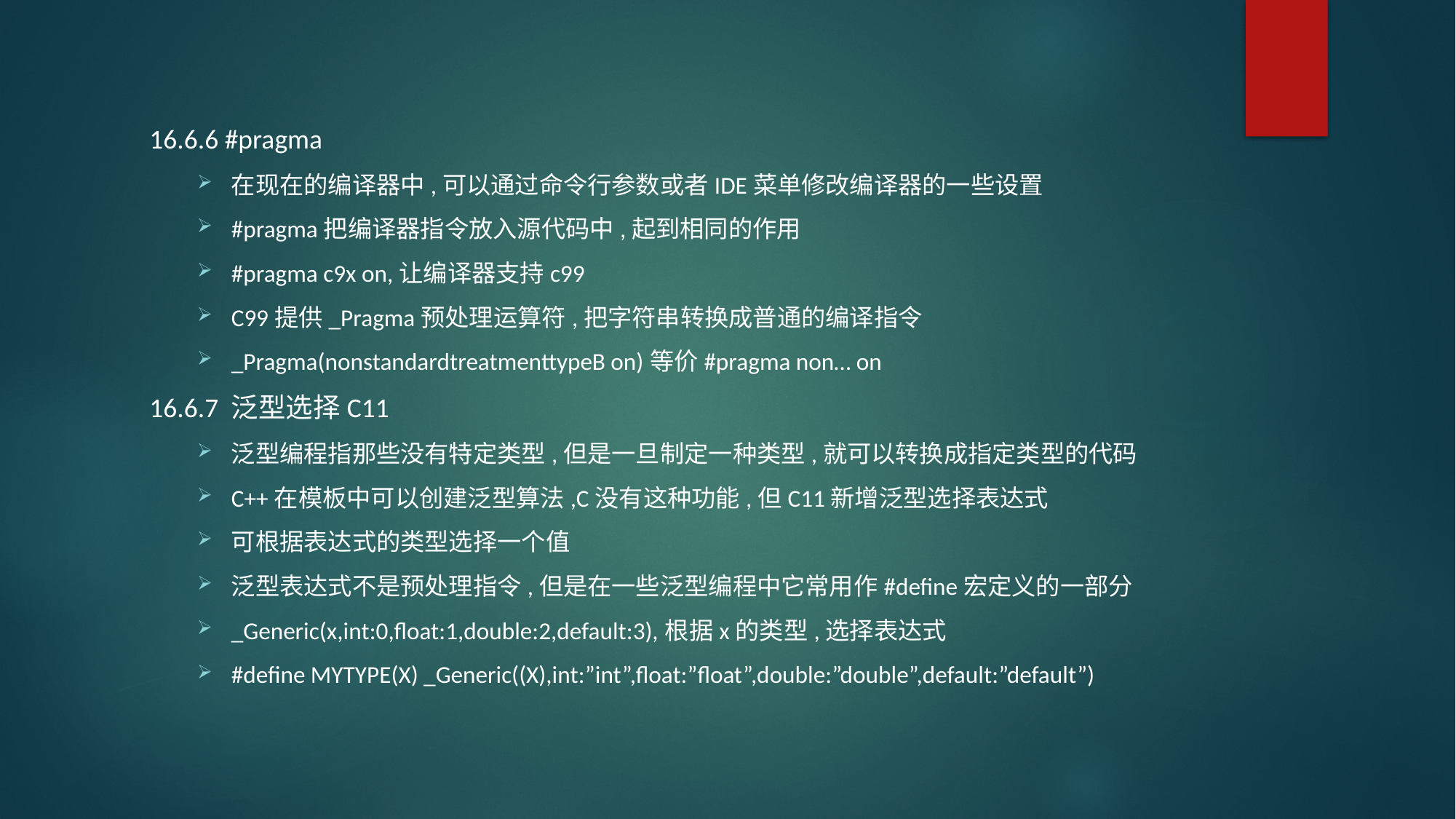

16.6.6 #pragma
在现在的编译器中,可以通过命令行参数或者IDE菜单修改编译器的一些设置
#pragma把编译器指令放入源代码中,起到相同的作用
#pragma c9x on,让编译器支持c99
C99提供_Pragma预处理运算符,把字符串转换成普通的编译指令
_Pragma(nonstandardtreatmenttypeB on)等价#pragma non… on
16.6.7 泛型选择C11
泛型编程指那些没有特定类型,但是一旦制定一种类型,就可以转换成指定类型的代码
C++在模板中可以创建泛型算法,C没有这种功能,但C11新增泛型选择表达式
可根据表达式的类型选择一个值
泛型表达式不是预处理指令,但是在一些泛型编程中它常用作#define宏定义的一部分
_Generic(x,int:0,float:1,double:2,default:3),根据x的类型,选择表达式
#define MYTYPE(X) _Generic((X),int:”int”,float:”float”,double:”double”,default:”default”)